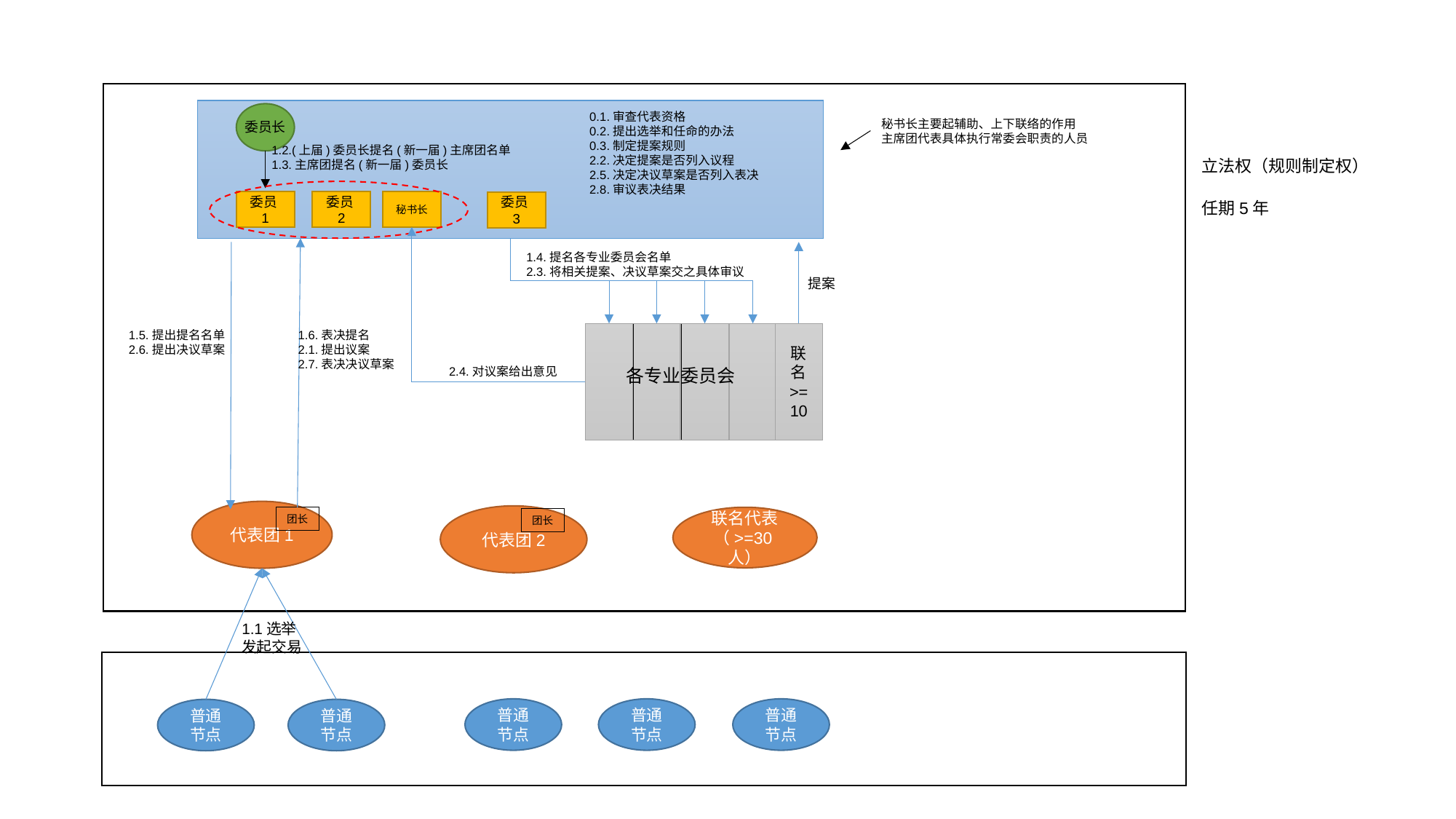

0.1.审查代表资格
0.2.提出选举和任命的办法
0.3.制定提案规则
2.2.决定提案是否列入议程
2.5.决定决议草案是否列入表决
2.8.审议表决结果
秘书长主要起辅助、上下联络的作用
主席团代表具体执行常委会职责的人员
委员长
1.2.(上届)委员长提名(新一届)主席团名单
1.3.主席团提名(新一届)委员长
立法权（规则制定权）

秘书长
委员1
委员2
委员3
任期5年
1.4.提名各专业委员会名单
2.3.将相关提案、决议草案交之具体审议
提案
1.5.提出提名名单
2.6.提出决议草案
1.6.表决提名
2.1.提出议案
2.7.表决决议草案

联名
>=10
2.4.对议案给出意见
各专业委员会
代表团1
代表团2
团长
联名代表（>=30人）
团长
1.1选举
发起交易

普通节点
普通节点
普通节点
普通节点
普通节点